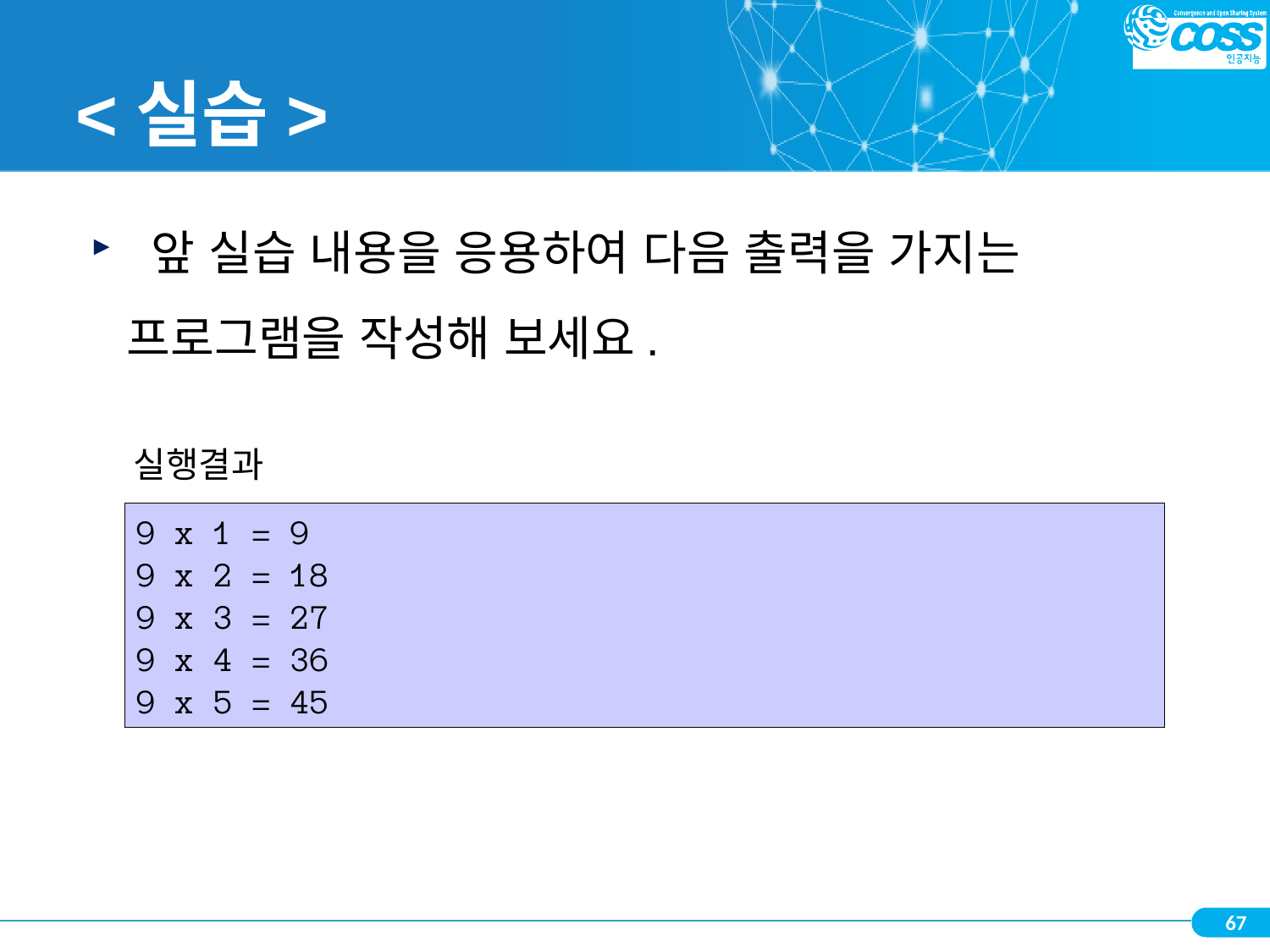

# <실습>
 앞 실습 내용을 응용하여 다음 출력을 가지는 프로그램을 작성해 보세요.

실행결과
9 x 1 = 9
9 x 2 = 18
9 x 3 = 27
9 x 4 = 36
9 x 5 = 45